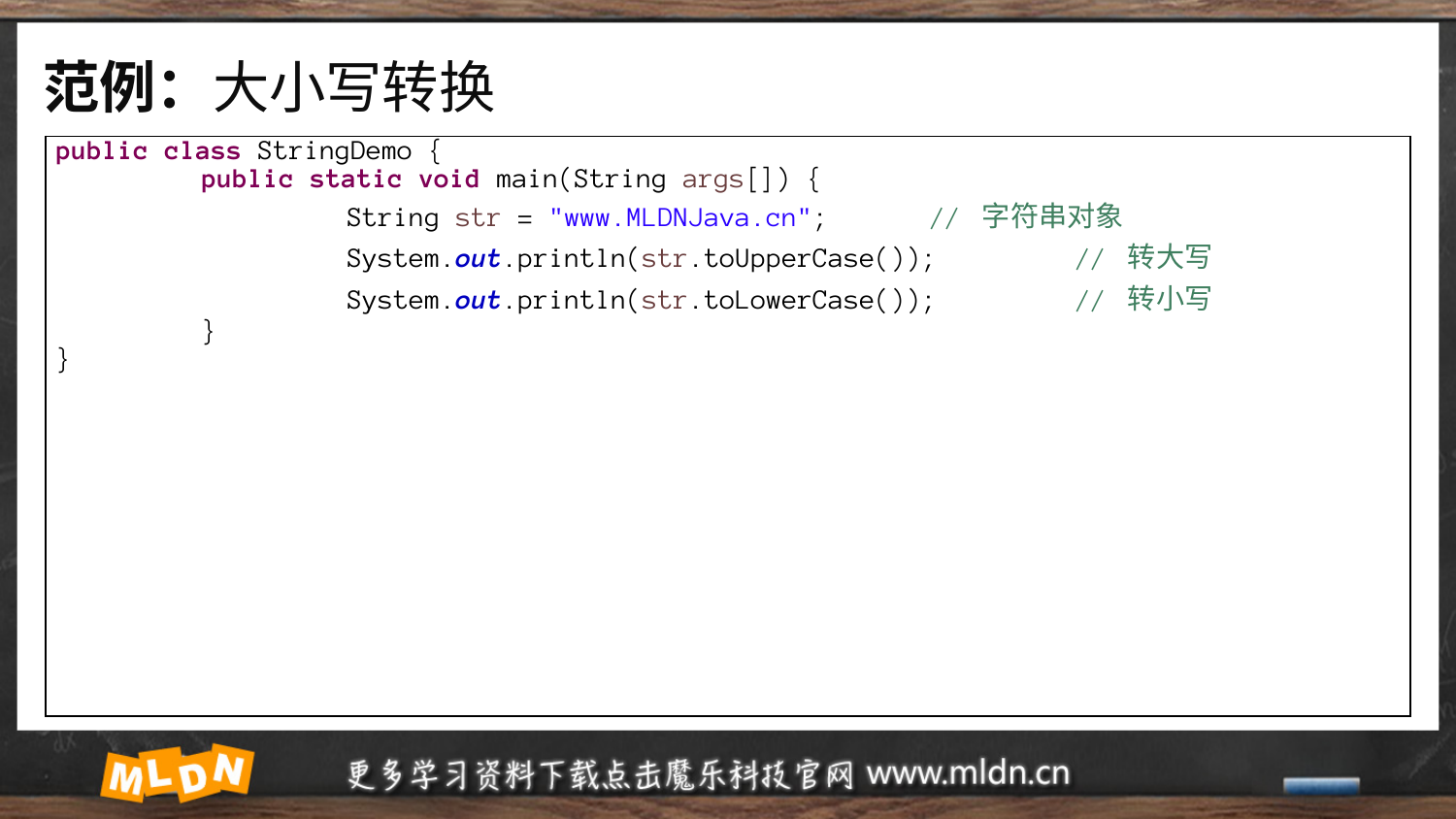

# 范例：大小写转换
| public class StringDemo { public static void main(String args[]) { String str = "www.MLDNJava.cn"; // 字符串对象 System.out.println(str.toUpperCase()); // 转大写 System.out.println(str.toLowerCase()); // 转小写 } } |
| --- |